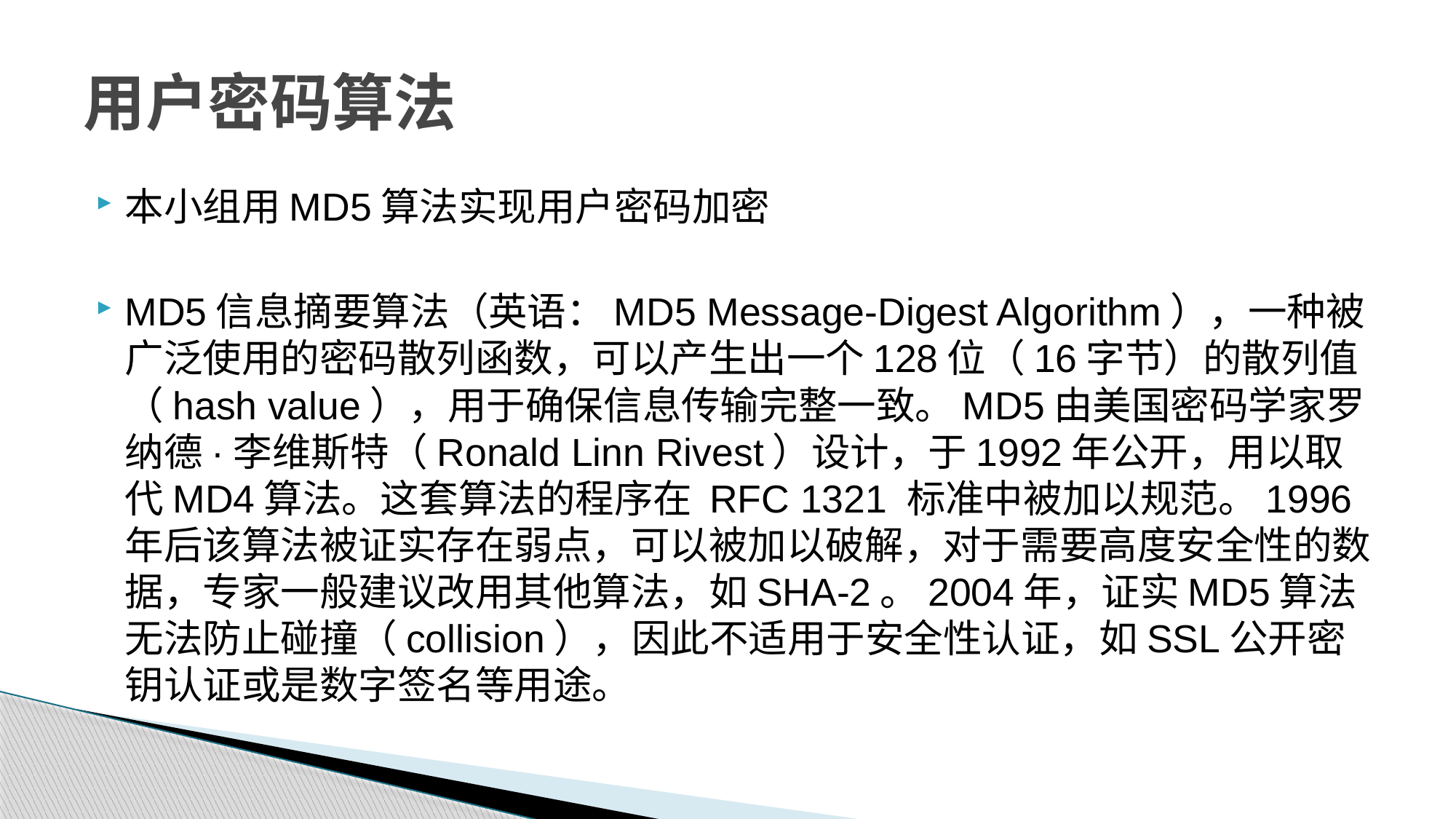

# 用户密码算法
本小组用MD5算法实现用户密码加密

MD5信息摘要算法（英语：MD5 Message-Digest Algorithm），一种被广泛使用的密码散列函数，可以产生出一个128位（16字节）的散列值（hash value），用于确保信息传输完整一致。MD5由美国密码学家罗纳德·李维斯特（Ronald Linn Rivest）设计，于1992年公开，用以取代MD4算法。这套算法的程序在 RFC 1321 标准中被加以规范。1996年后该算法被证实存在弱点，可以被加以破解，对于需要高度安全性的数据，专家一般建议改用其他算法，如SHA-2。2004年，证实MD5算法无法防止碰撞（collision），因此不适用于安全性认证，如SSL公开密钥认证或是数字签名等用途。